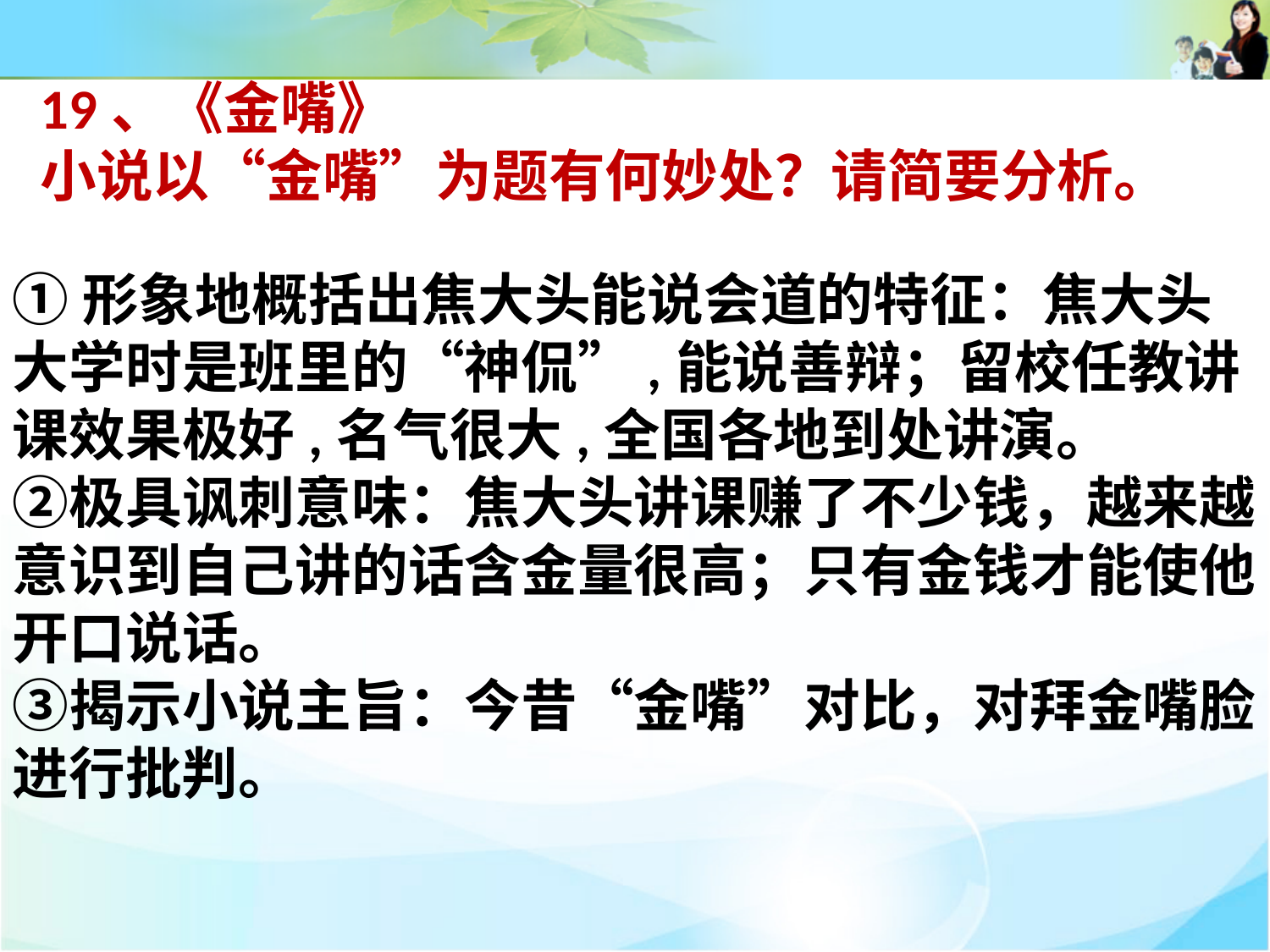

19、《金嘴》
小说以“金嘴”为题有何妙处？请简要分析。
①形象地概括出焦大头能说会道的特征：焦大头大学时是班里的“神侃”,能说善辩；留校任教讲课效果极好,名气很大,全国各地到处讲演。
②极具讽刺意味：焦大头讲课赚了不少钱，越来越意识到自己讲的话含金量很高；只有金钱才能使他开口说话。
③揭示小说主旨：今昔“金嘴”对比，对拜金嘴脸进行批判。